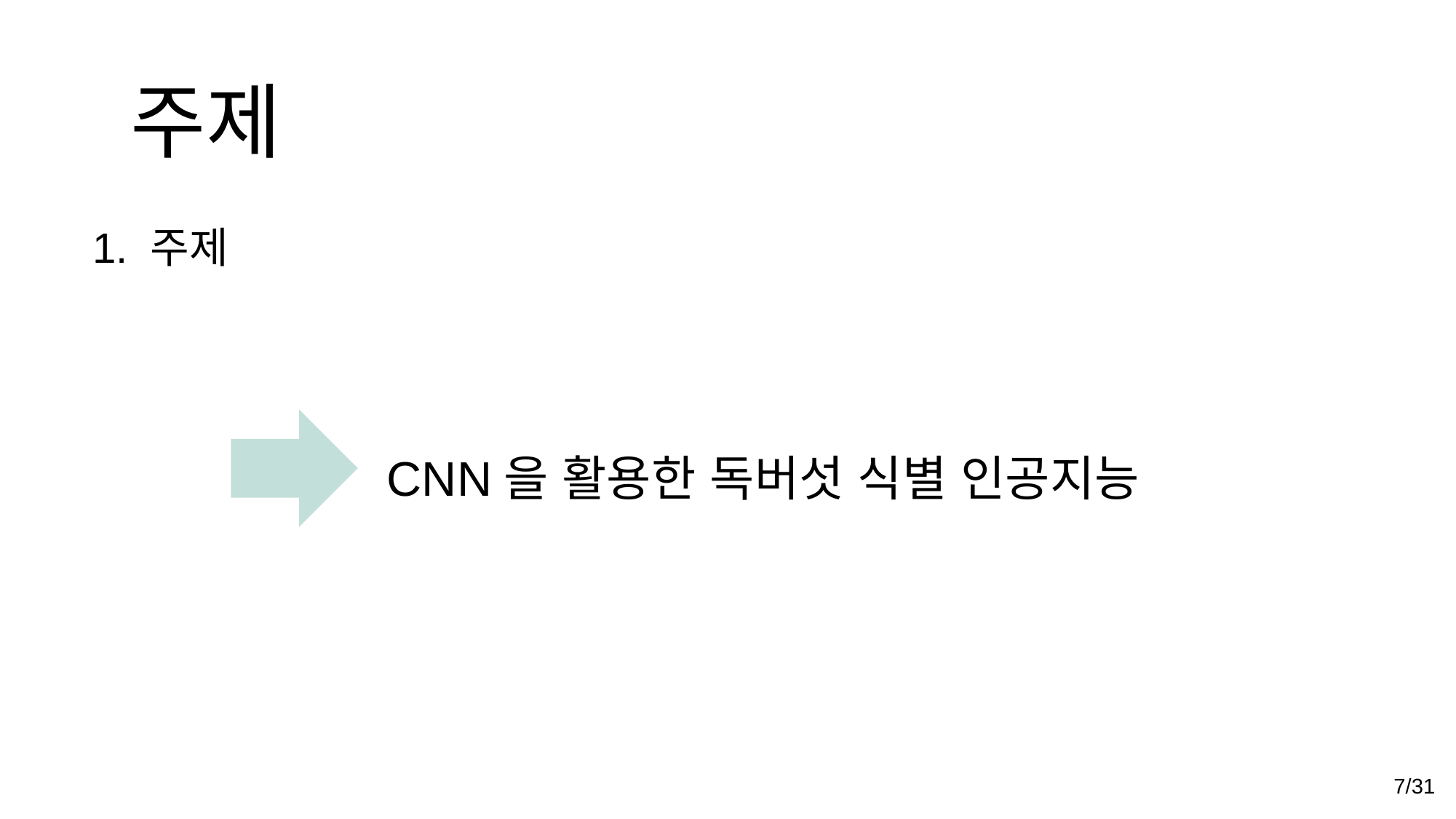

# 주제
1. 주제

CNN을 활용한 독버섯 식별 인공지능
7/31